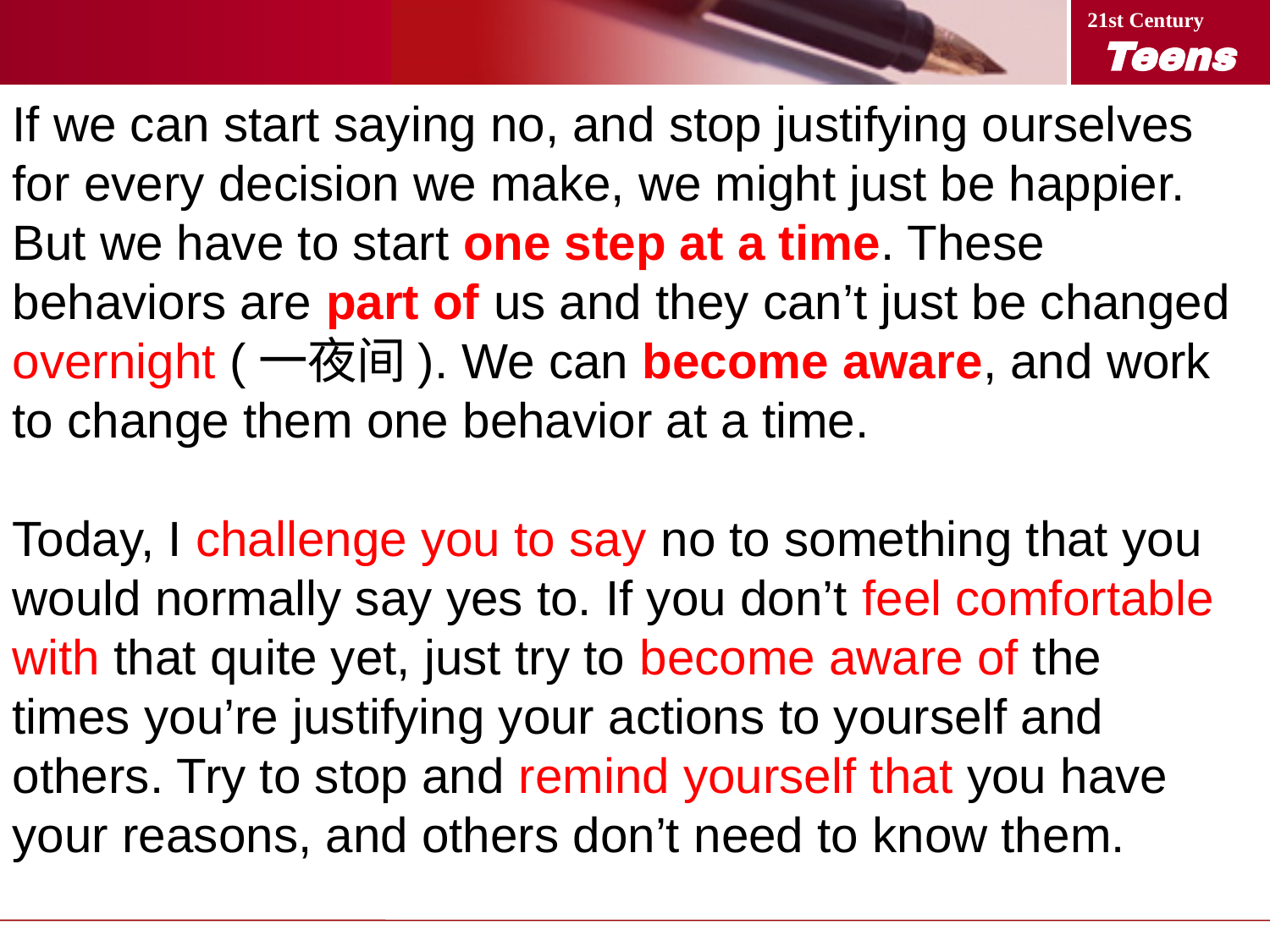

If we can start saying no, and stop justifying ourselves for every decision we make, we might just be happier. But we have to start one step at a time. These behaviors are part of us and they can’t just be changed overnight (一夜间). We can become aware, and work to change them one behavior at a time.
Today, I challenge you to say no to something that you would normally say yes to. If you don’t feel comfortable with that quite yet, just try to become aware of the times you’re justifying your actions to yourself and others. Try to stop and remind yourself that you have your reasons, and others don’t need to know them.